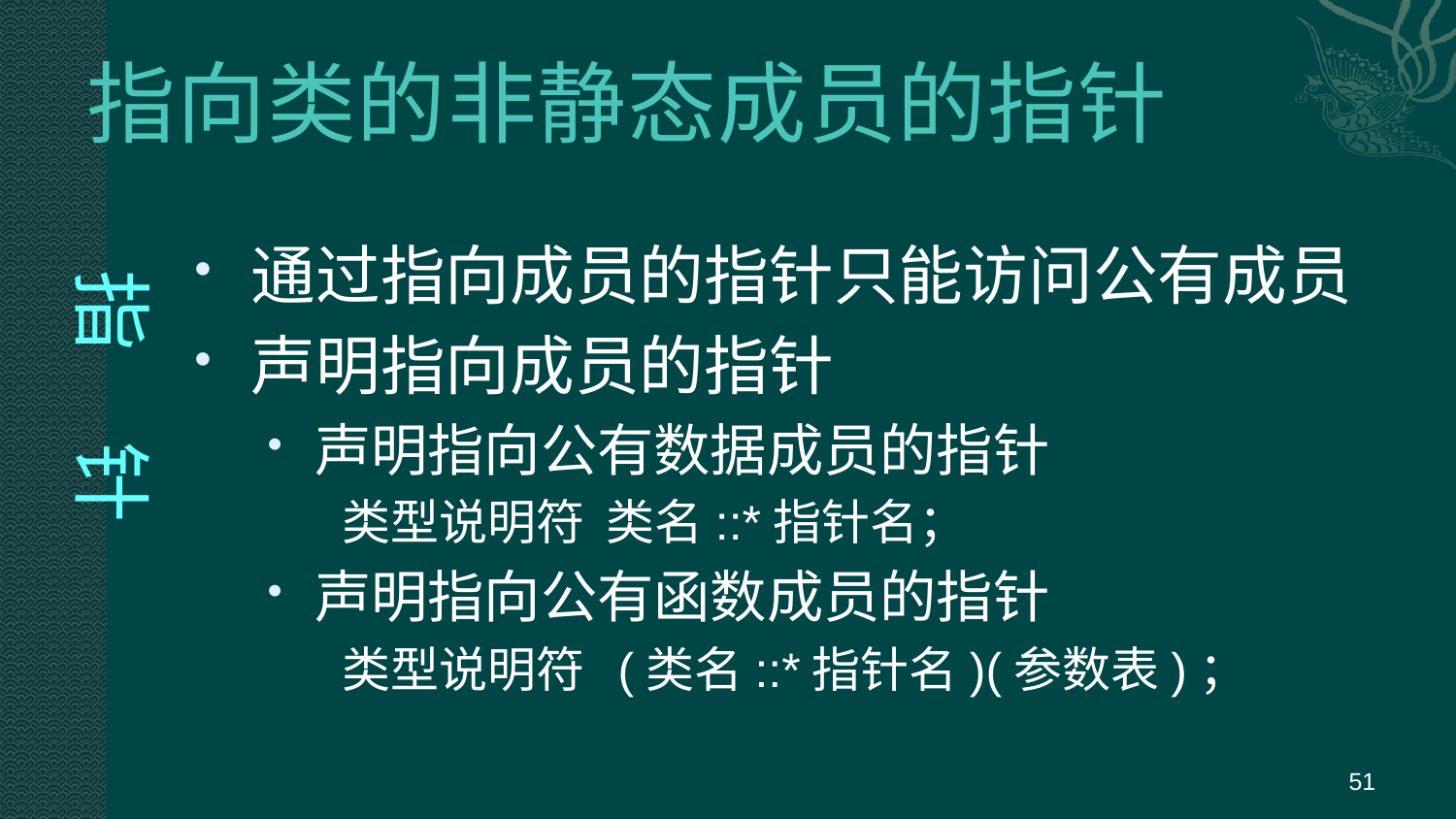

# 指向类的非静态成员的指针
    指     针
通过指向成员的指针只能访问公有成员
声明指向成员的指针
声明指向公有数据成员的指针
类型说明符  类名::*指针名；
声明指向公有函数成员的指针
类型说明符  (类名::*指针名)(参数表)；
51